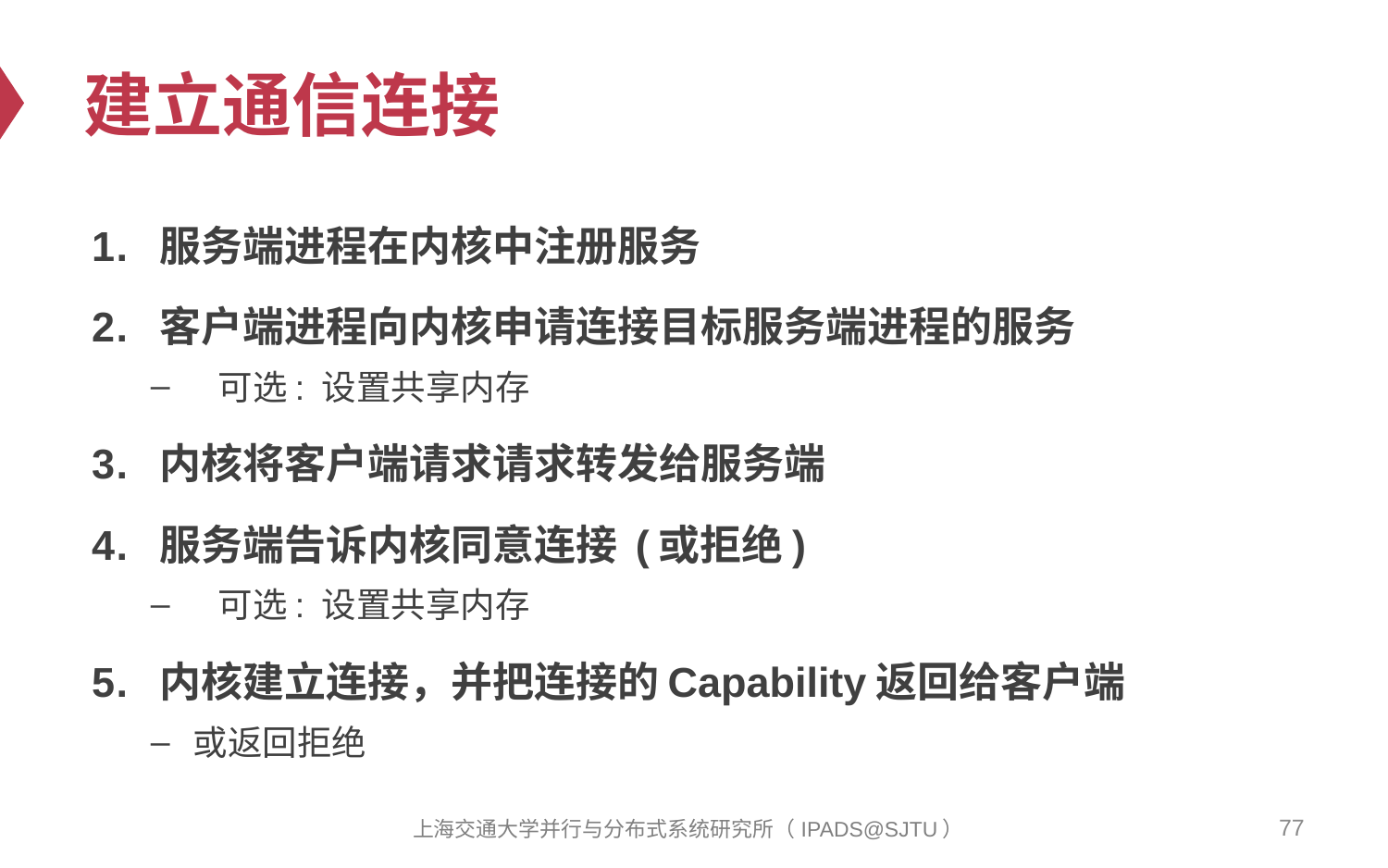

# 建立通信连接
服务端进程在内核中注册服务
客户端进程向内核申请连接目标服务端进程的服务
可选: 设置共享内存
内核将客户端请求请求转发给服务端
服务端告诉内核同意连接 (或拒绝)
可选: 设置共享内存
内核建立连接，并把连接的Capability返回给客户端
或返回拒绝

77
上海交通大学并行与分布式系统研究所（IPADS@SJTU）